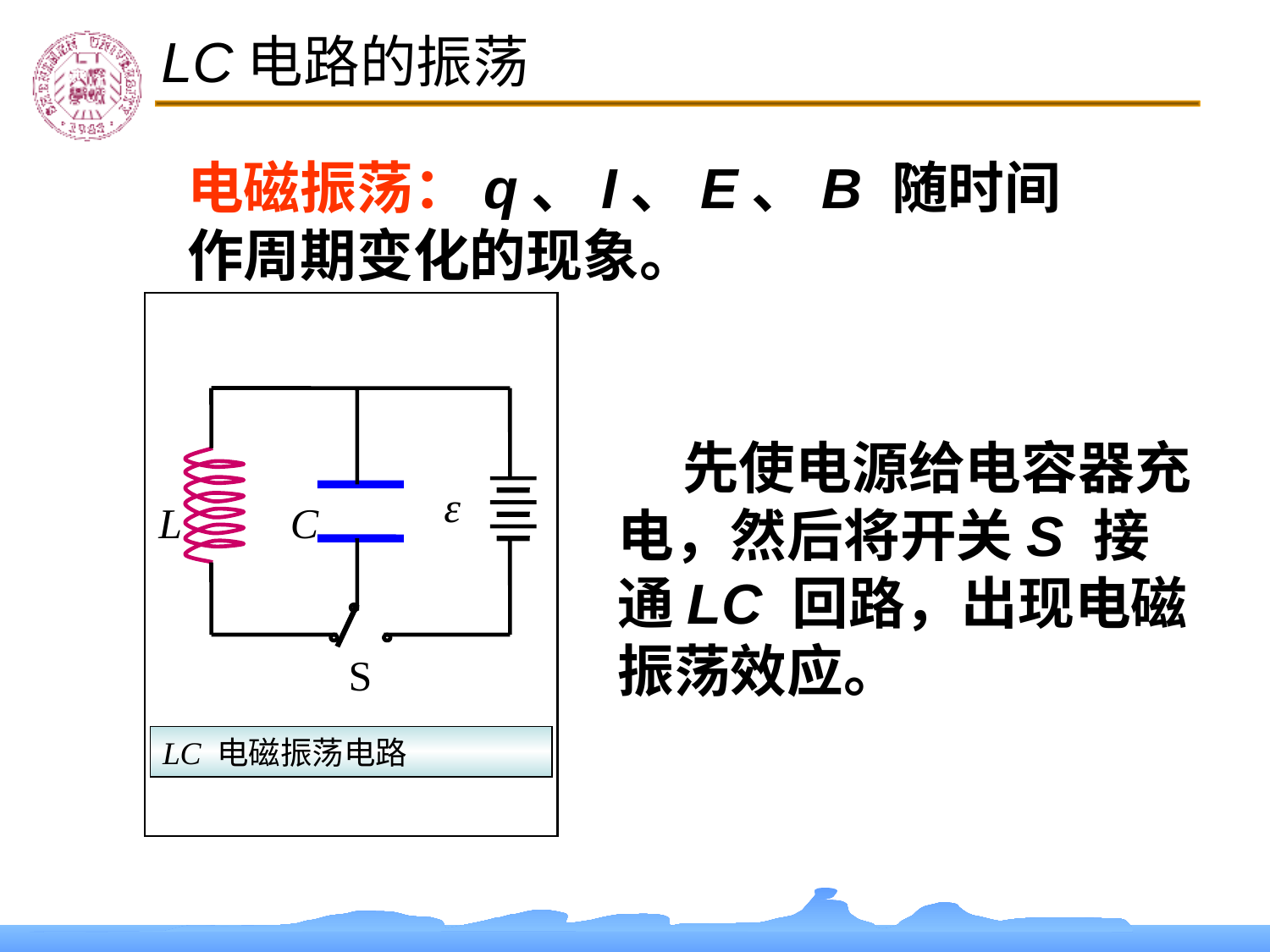

LC电路的振荡
电磁振荡：q、I、E、B 随时间作周期变化的现象。

ε

L
C

S
        先使电源给电容器充电，然后将开关S 接通LC 回路，出现电磁振荡效应。
LC 电磁振荡电路